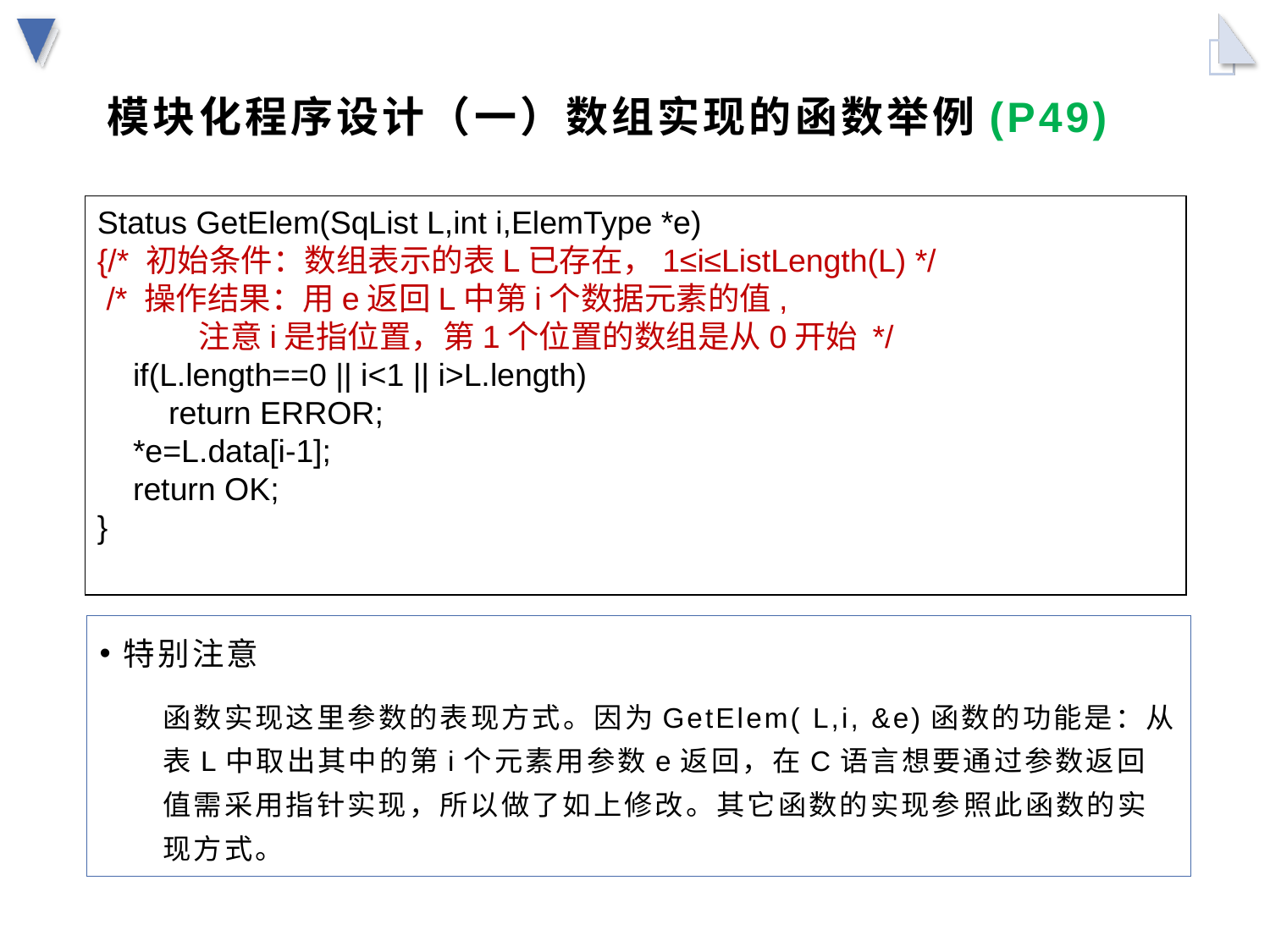

模块化程序设计（一）数组实现的函数举例(P49)
Status GetElem(SqList L,int i,ElemType *e)
{/* 初始条件：数组表示的表L已存在，1≤i≤ListLength(L) */
 /* 操作结果：用e返回L中第i个数据元素的值,
             注意i是指位置，第1个位置的数组是从0开始 */
    if(L.length==0 || i<1 || i>L.length)
        return ERROR;
    *e=L.data[i-1];
    return OK;
}

特别注意
函数实现这里参数的表现方式。因为GetElem( L,i, &e)函数的功能是：从表L中取出其中的第i个元素用参数e返回，在C语言想要通过参数返回值需采用指针实现，所以做了如上修改。其它函数的实现参照此函数的实现方式。
13